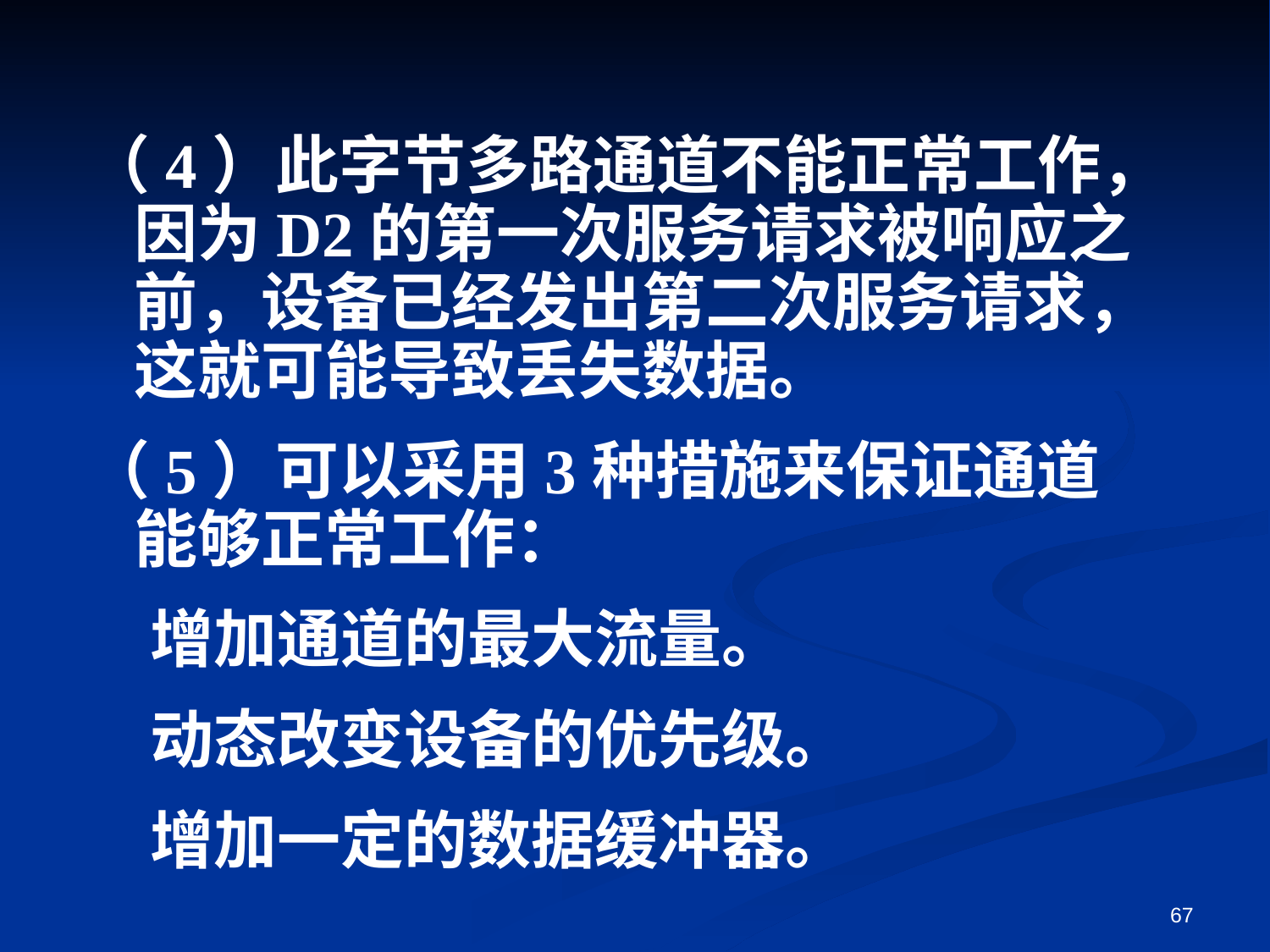

（4）此字节多路通道不能正常工作，因为D2的第一次服务请求被响应之前，设备已经发出第二次服务请求，这就可能导致丢失数据。
（5）可以采用3种措施来保证通道能够正常工作：
增加通道的最大流量。
动态改变设备的优先级。
增加一定的数据缓冲器。
67